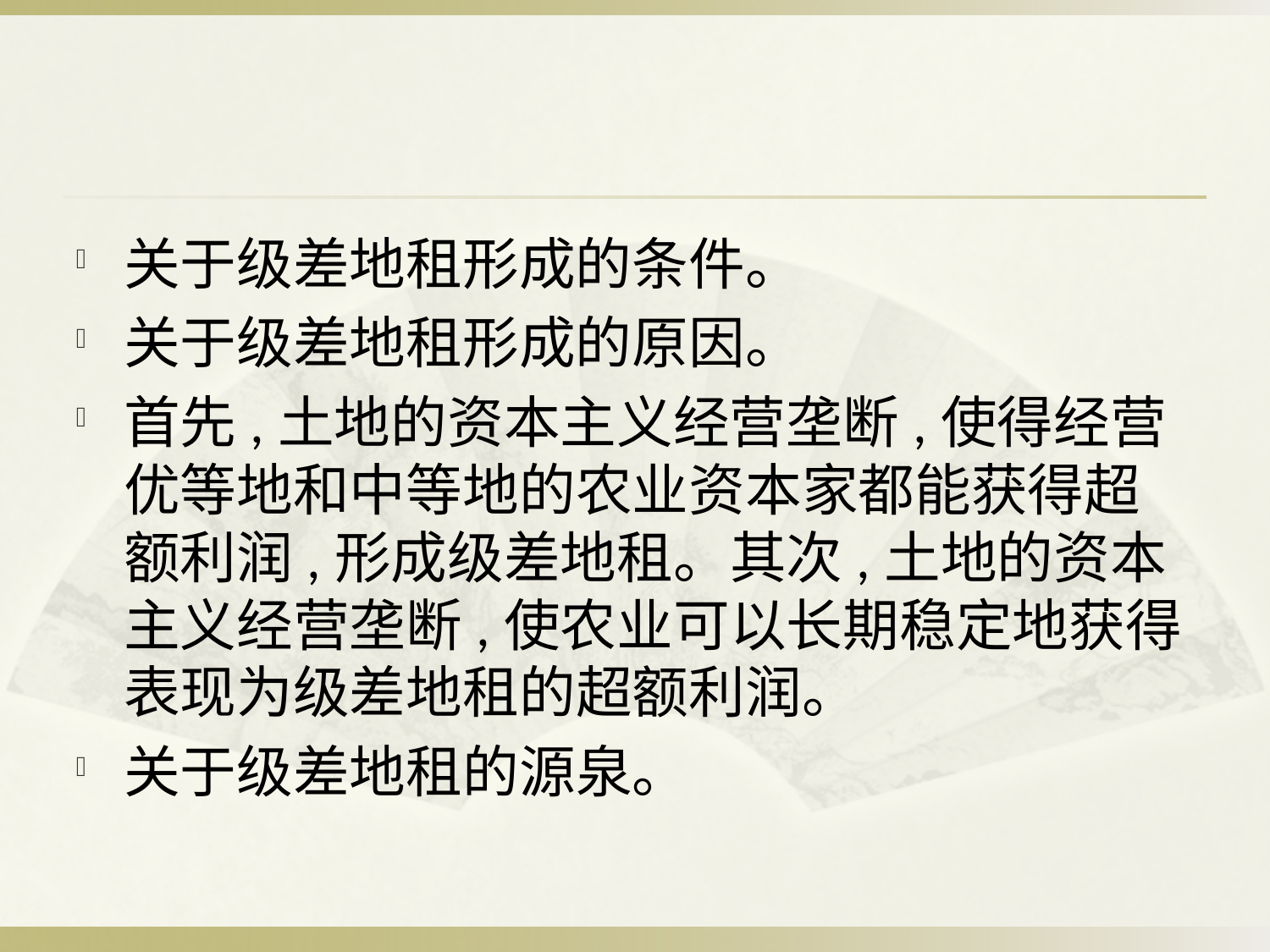

#
关于级差地租形成的条件。
关于级差地租形成的原因。
首先,土地的资本主义经营垄断,使得经营优等地和中等地的农业资本家都能获得超额利润,形成级差地租。其次,土地的资本主义经营垄断,使农业可以长期稳定地获得表现为级差地租的超额利润。
关于级差地租的源泉。